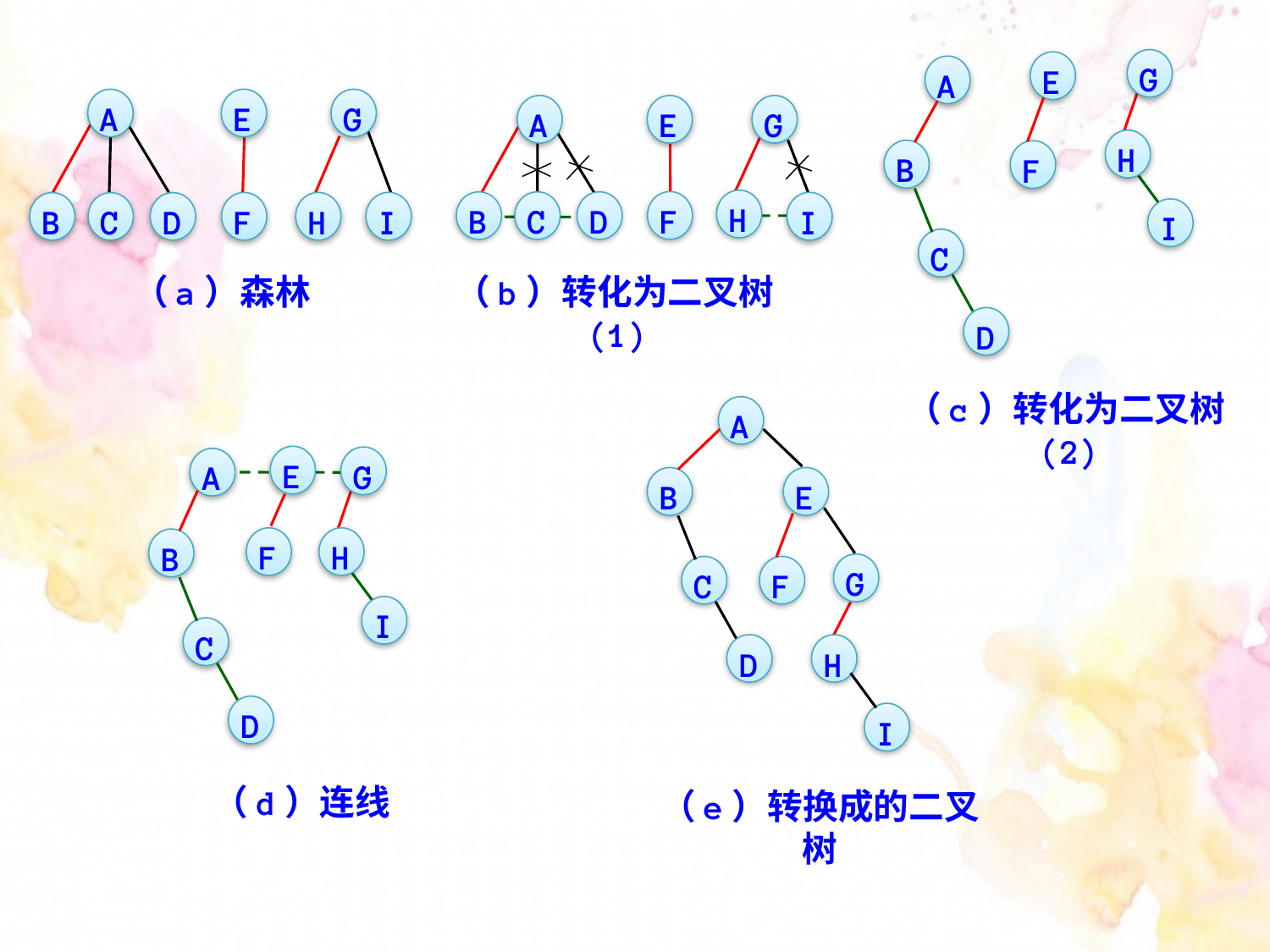

G
E
A

H
B
F

I
C

D
（c）转化为二叉树(2)

A
E
G

I
F
H
B
C
D
（a）森林
A
E
G

H
F
B
C
D
I

（b）转化为二叉树(1)
A

B
E

G
C
F

D
H

I
（e）转换成的二叉树
E
G
A

F
H
B

I
C

D
（d）连线